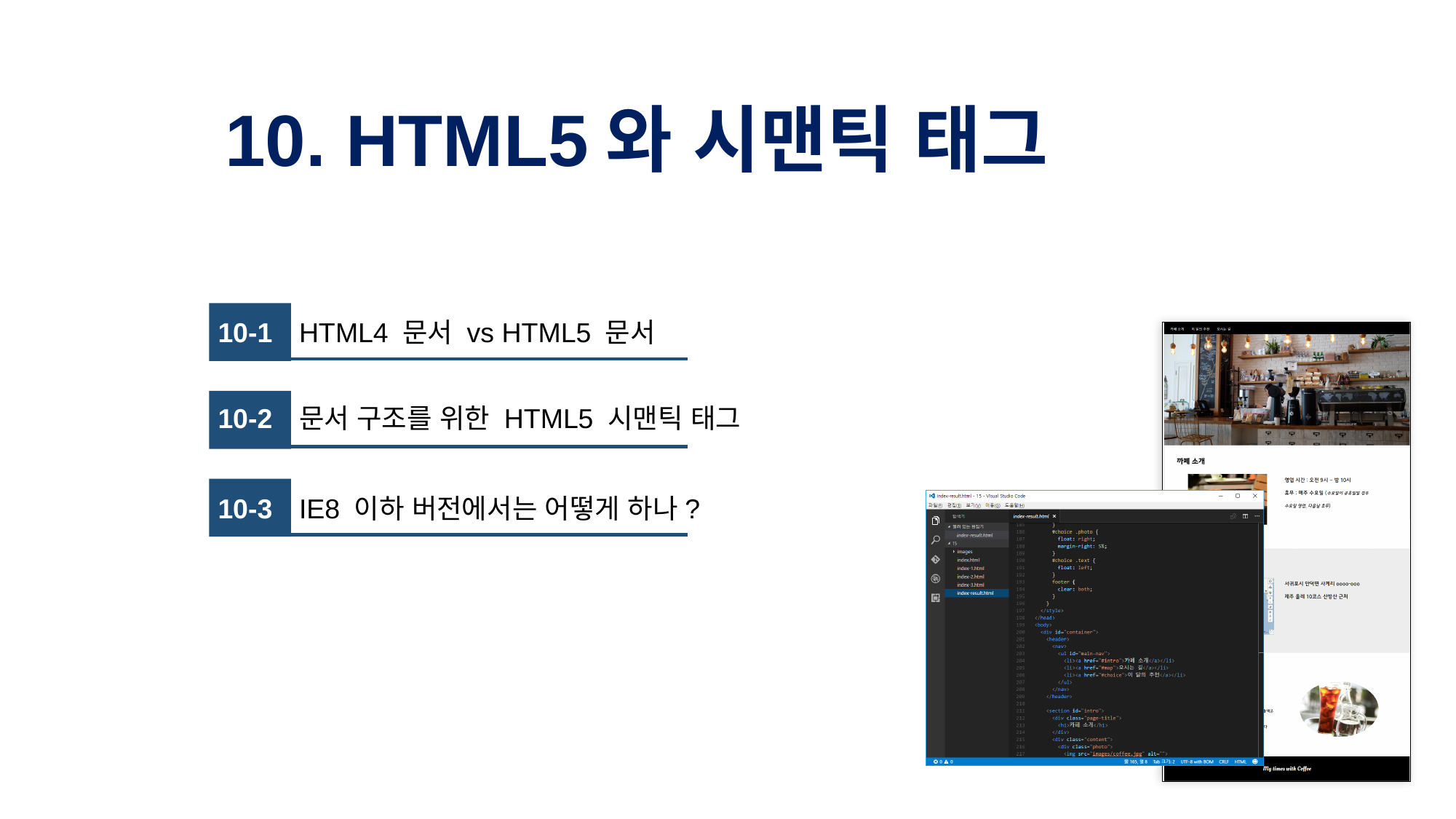

# 10. HTML5와 시맨틱 태그
10-1
HTML4 문서 vs HTML5 문서
10-2
문서 구조를 위한 HTML5 시맨틱 태그
10-3
IE8 이하 버전에서는 어떻게 하나?